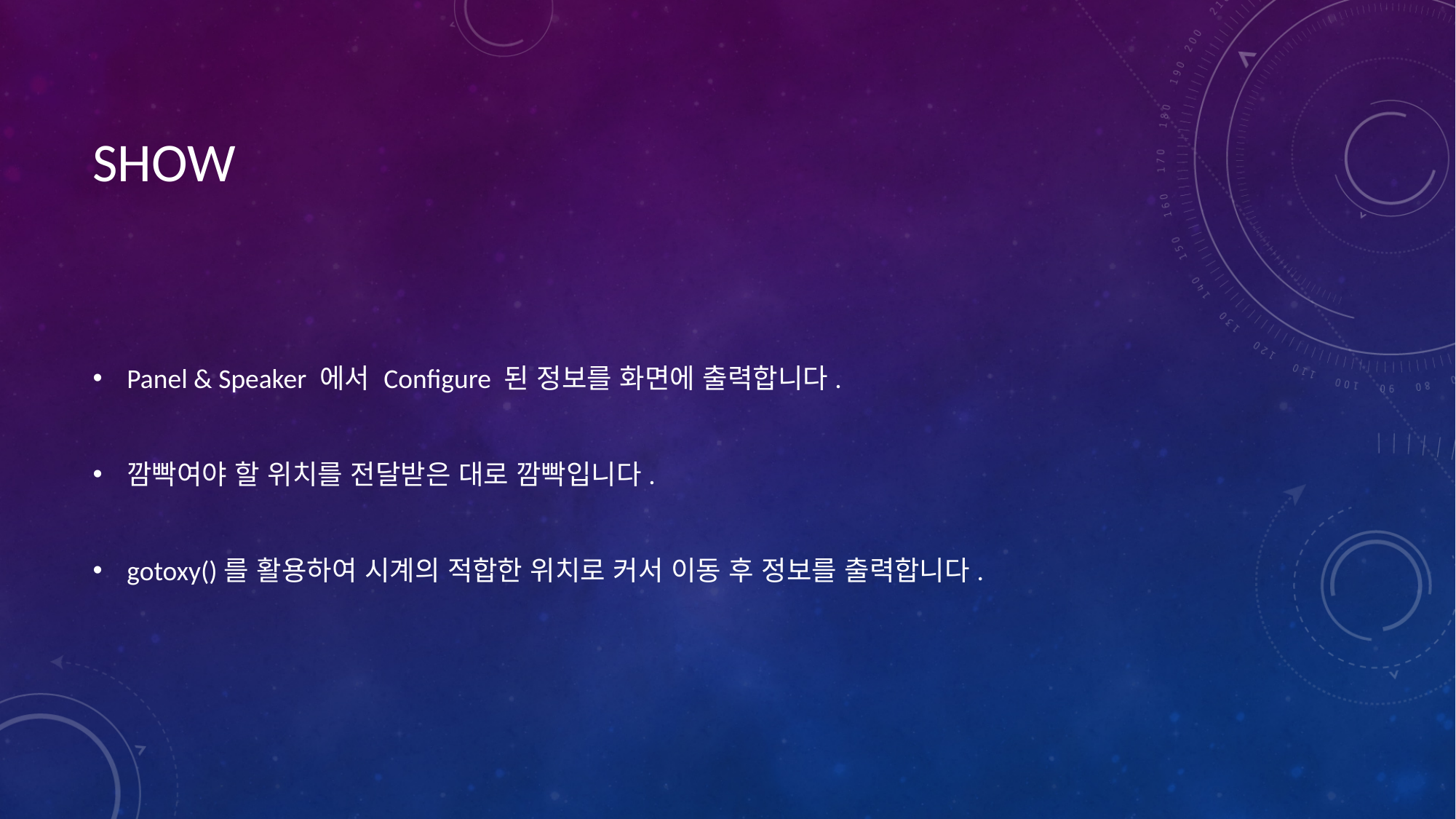

# Show
Panel & Speaker 에서 Configure 된 정보를 화면에 출력합니다.

깜빡여야 할 위치를 전달받은 대로 깜빡입니다.

gotoxy()를 활용하여 시계의 적합한 위치로 커서 이동 후 정보를 출력합니다.